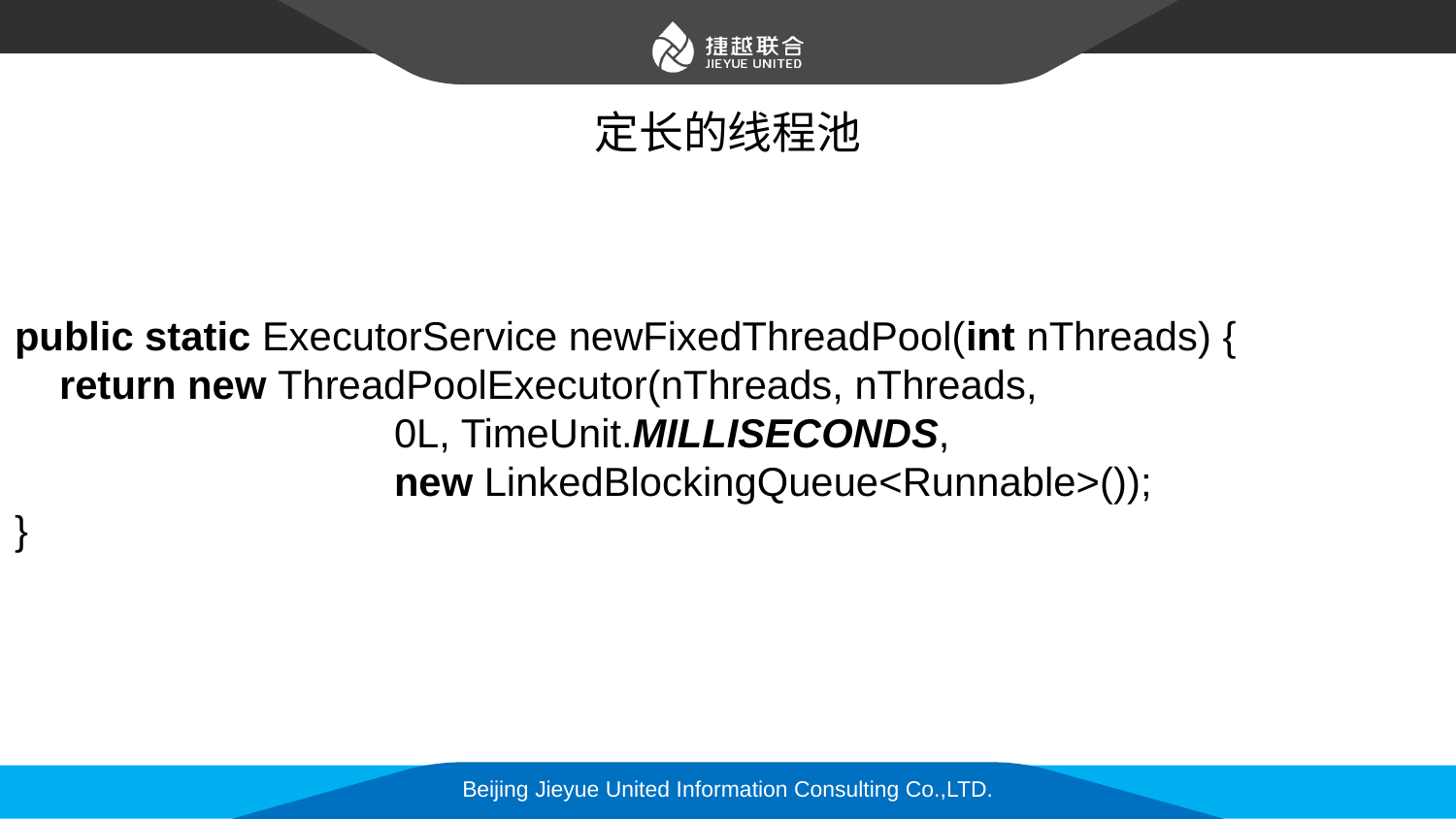

# 定长的线程池
public static ExecutorService newFixedThreadPool(int nThreads) {
    return new ThreadPoolExecutor(nThreads, nThreads,
                                  0L, TimeUnit.MILLISECONDS,
                                  new LinkedBlockingQueue<Runnable>());
}